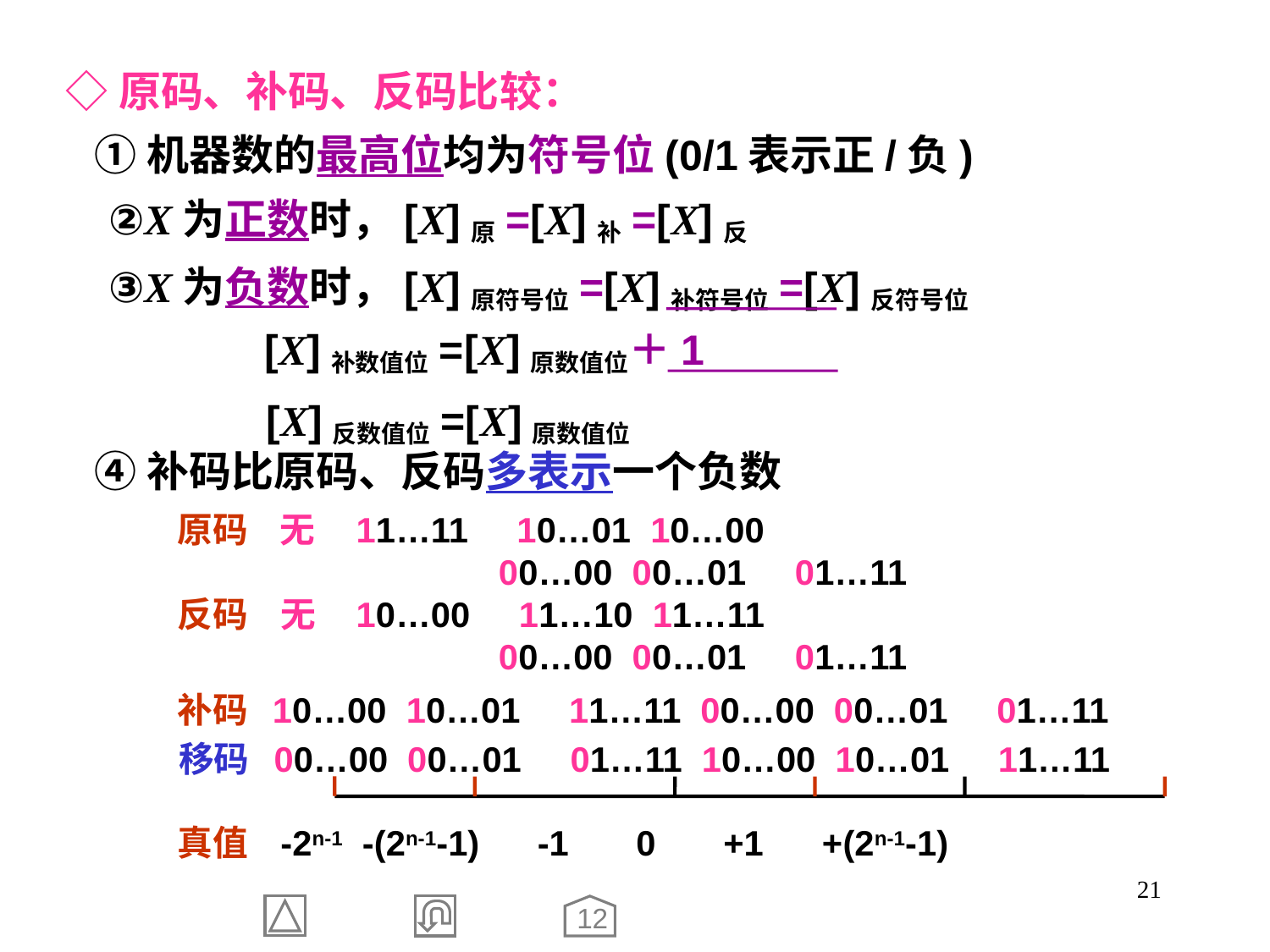

◇原码、补码、反码比较：
      ①机器数的最高位均为符号位(0/1表示正/负)
      ②X为正数时，[X]原=[X]补=[X]反
      ③X为负数时，[X]原符号位=[X]补符号位=[X]反符号位
                    [X]补数值位=[X]原数值位＋1
                    [X]反数值位=[X]原数值位

      ④补码比原码、反码多表示一个负数
原码    无    11…11     10…01  10…00
                                 00…00  00…01     01…11
反码    无    10…00     11…10  11…11
                                 00…00  00…01     01…11
补码  10…00  10…01     11…11  00…00  00…01     01…11

真值   -2n-1  -(2n-1-1)      -1       0       +1      +(2n-1-1)

移码  00…00  00…01     01…11  10…00  10…01     11…11
21

12